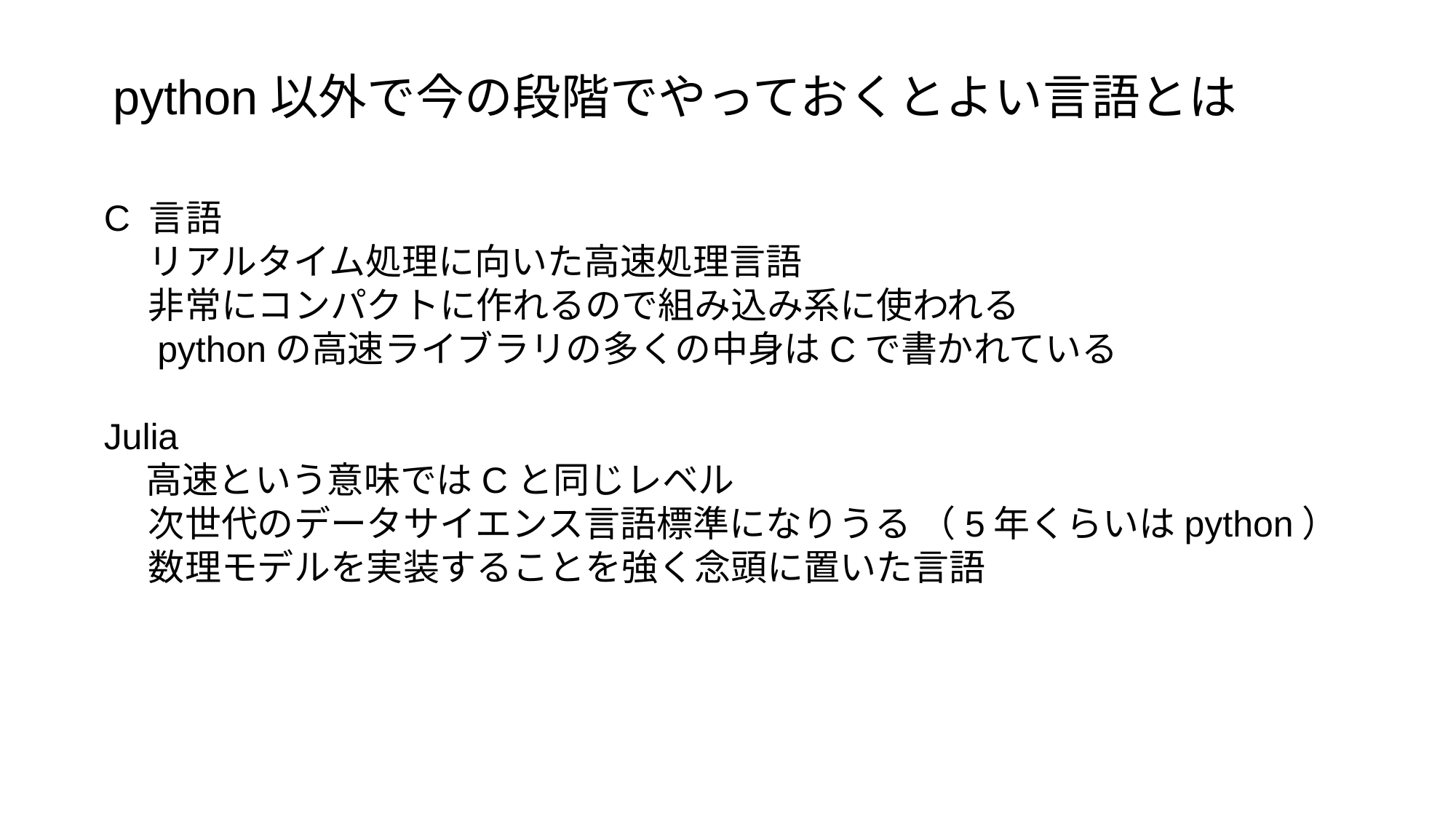

python以外で今の段階でやっておくとよい言語とは
C 言語
　 リアルタイム処理に向いた高速処理言語
　 非常にコンパクトに作れるので組み込み系に使われる
　 pythonの高速ライブラリの多くの中身はCで書かれている

Julia
    高速という意味ではCと同じレベル
　 次世代のデータサイエンス言語標準になりうる （5年くらいはpython）
　 数理モデルを実装することを強く念頭に置いた言語